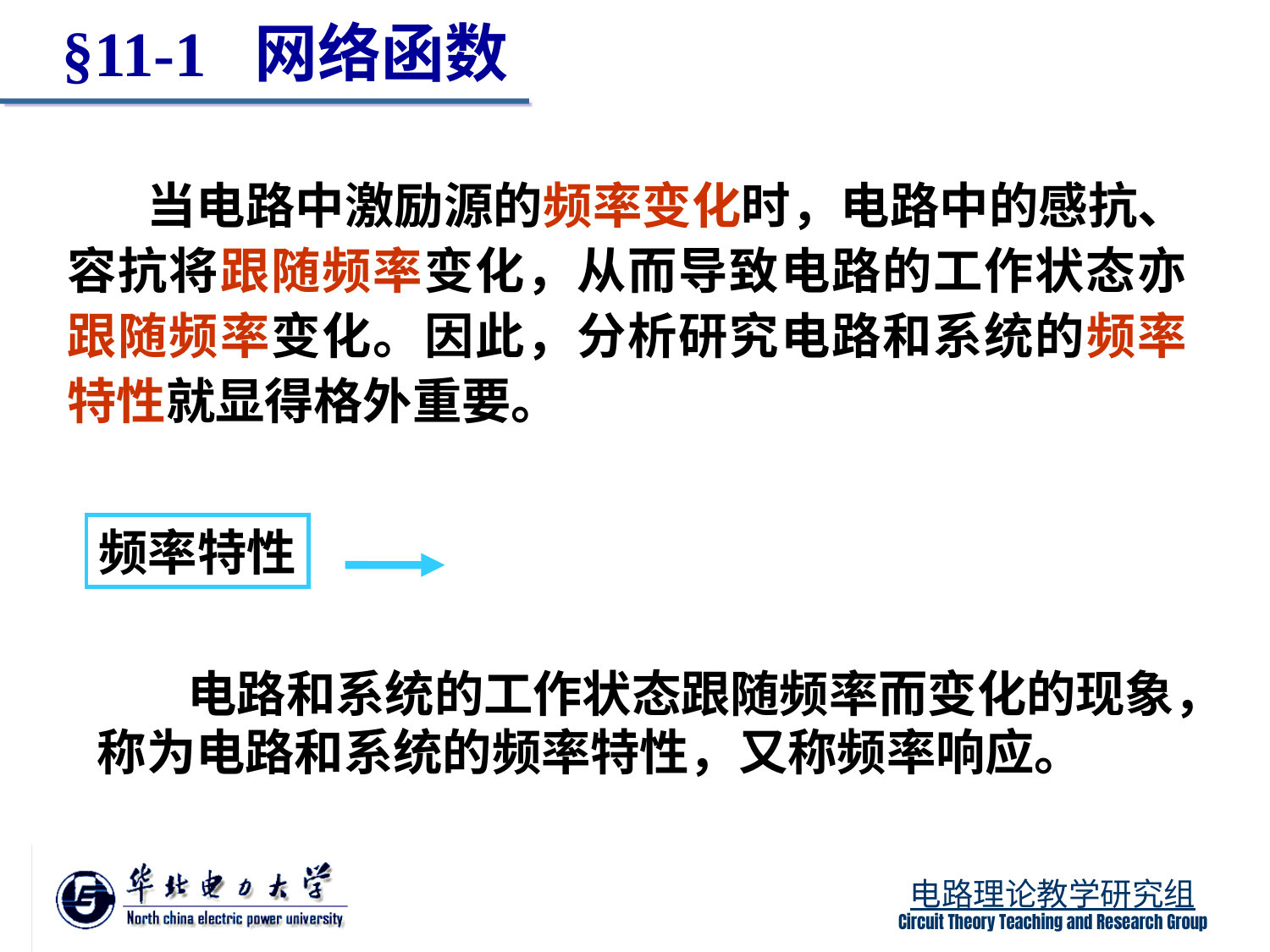

§11-1  网络函数
当电路中激励源的频率变化时，电路中的感抗、容抗将跟随频率变化，从而导致电路的工作状态亦跟随频率变化。因此，分析研究电路和系统的频率特性就显得格外重要。

频率特性

       电路和系统的工作状态跟随频率而变化的现象，称为电路和系统的频率特性，又称频率响应。